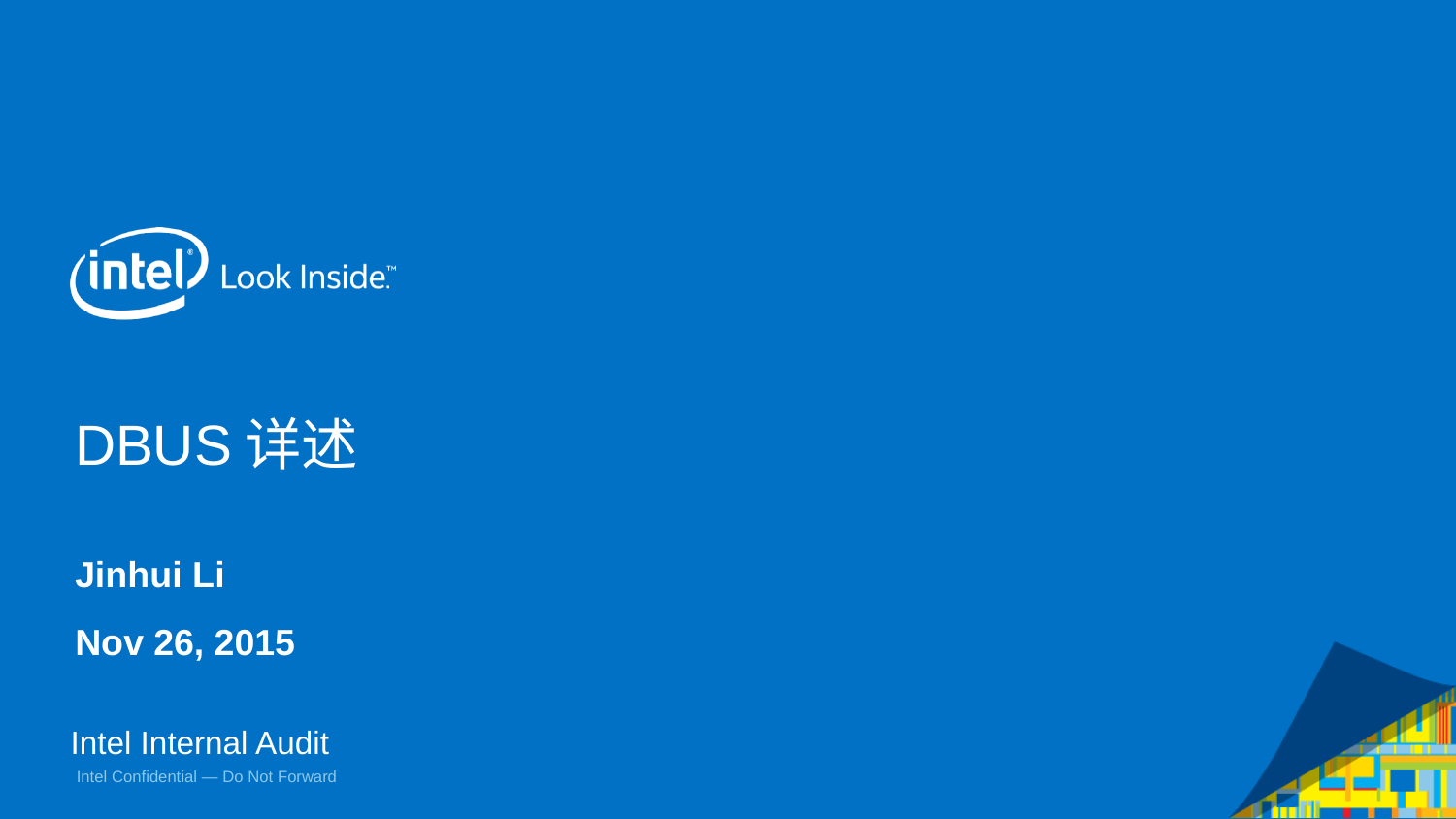

# DBUS详述
Jinhui Li
Nov 26, 2015